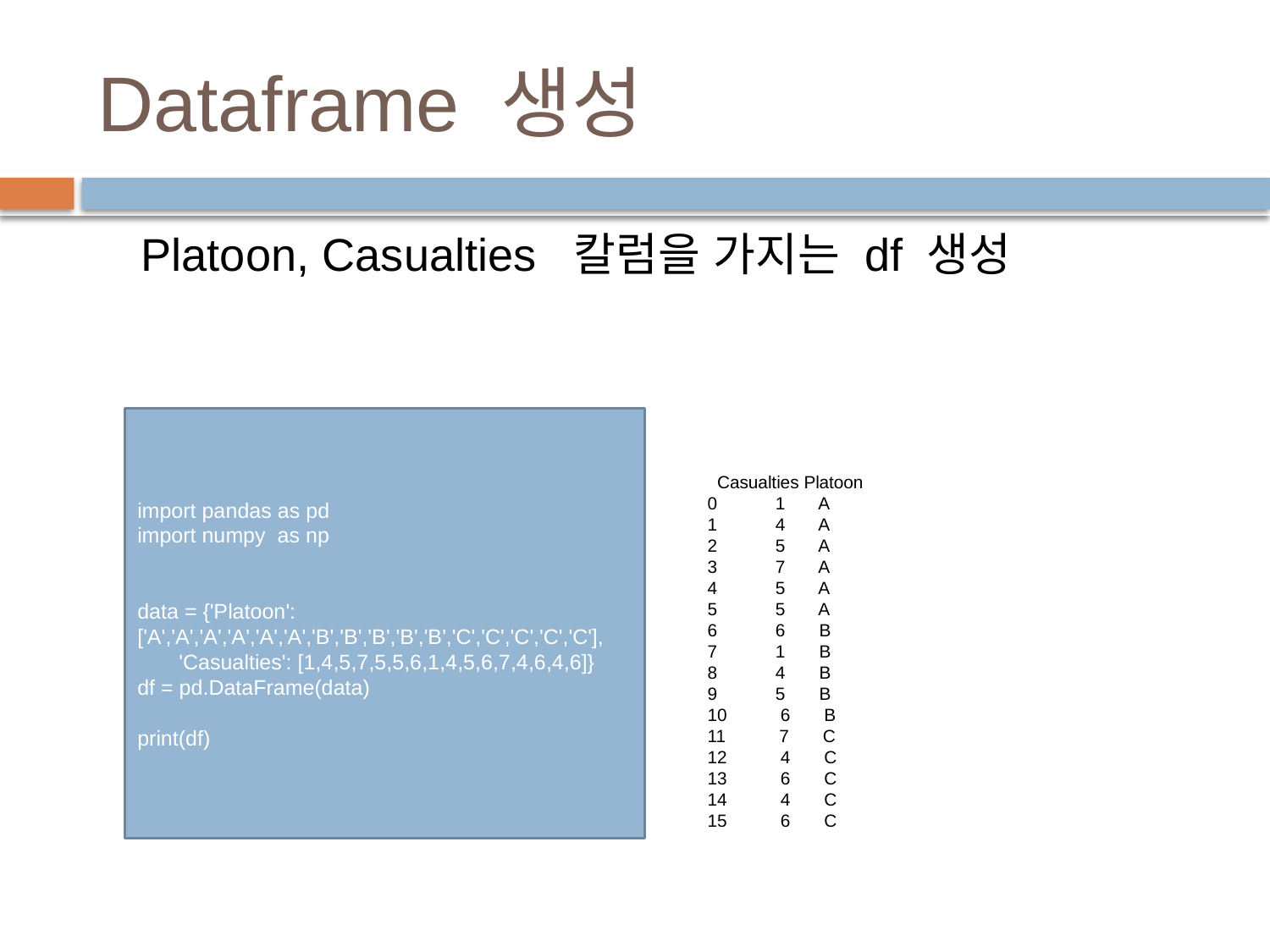

# Dataframe 생성
Platoon, Casualties  칼럼을 가지는 df 생성
import pandas as pd
import numpy  as np

data = {'Platoon': ['A','A','A','A','A','A','B','B','B','B','B','C','C','C','C','C'],
       'Casualties': [1,4,5,7,5,5,6,1,4,5,6,7,4,6,4,6]}
df = pd.DataFrame(data)

print(df)
  Casualties Platoon
0            1       A
1            4       A
2            5       A
3            7       A
4            5       A
5            5       A
6            6       B
7            1       B
8            4       B
9            5       B
10           6       B
11           7       C
12           4       C
13           6       C
14           4       C
15           6       C